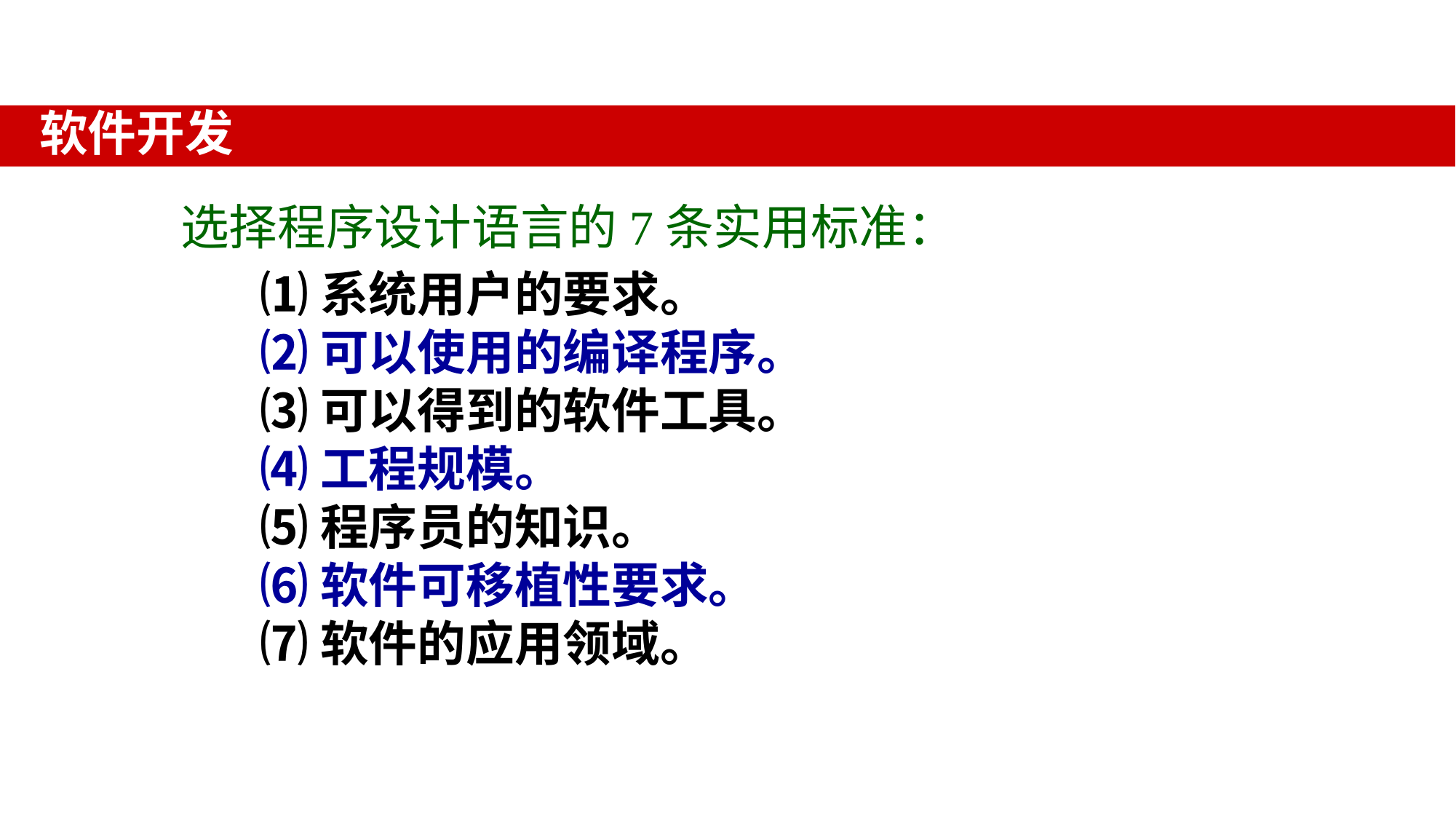

软件开发

选择程序设计语言的7条实用标准：
⑴系统用户的要求。
⑵可以使用的编译程序。
⑶可以得到的软件工具。
⑷工程规模。
⑸程序员的知识。
⑹软件可移植性要求。
⑺软件的应用领域。